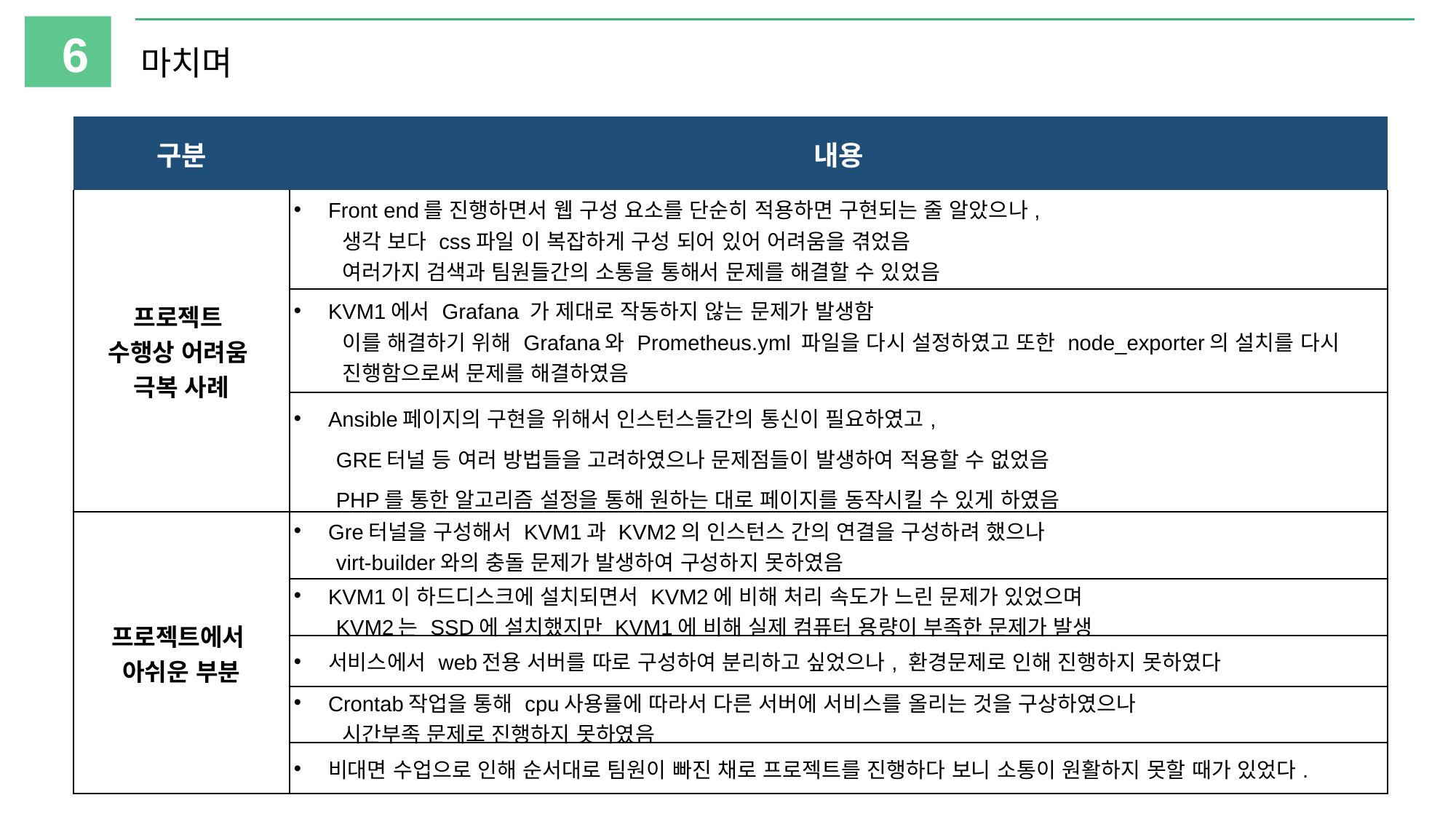

6
마치며
| 구분 | 내용 |
| --- | --- |
| 프로젝트 수행상 어려움 극복 사례 | Front end를 진행하면서 웹 구성 요소를 단순히 적용하면 구현되는 줄 알았으나, 생각 보다 css파일 이 복잡하게 구성 되어 있어 어려움을 겪었음 여러가지 검색과 팀원들간의 소통을 통해서 문제를 해결할 수 있었음 |
|  | KVM1에서 Grafana 가 제대로 작동하지 않는 문제가 발생함 이를 해결하기 위해 Grafana와 Prometheus.yml 파일을 다시 설정하였고 또한 node\_exporter의 설치를 다시 진행함으로써 문제를 해결하였음 |
|  | Ansible페이지의 구현을 위해서 인스턴스들간의 통신이 필요하였고, GRE터널 등 여러 방법들을 고려하였으나 문제점들이 발생하여 적용할 수 없었음 PHP를 통한 알고리즘 설정을 통해 원하는 대로 페이지를 동작시킬 수 있게 하였음 |
| 프로젝트에서 아쉬운 부분 | Gre터널을 구성해서 KVM1과 KVM2의 인스턴스 간의 연결을 구성하려 했으나 virt-builder와의 충돌 문제가 발생하여 구성하지 못하였음 |
|  | KVM1이 하드디스크에 설치되면서 KVM2에 비해 처리 속도가 느린 문제가 있었으며 KVM2는 SSD에 설치했지만 KVM1에 비해 실제 컴퓨터 용량이 부족한 문제가 발생 |
|  | 서비스에서 web전용 서버를 따로 구성하여 분리하고 싶었으나, 환경문제로 인해 진행하지 못하였다 |
|  | Crontab작업을 통해 cpu사용률에 따라서 다른 서버에 서비스를 올리는 것을 구상하였으나 시간부족 문제로 진행하지 못하였음 |
|  | 비대면 수업으로 인해 순서대로 팀원이 빠진 채로 프로젝트를 진행하다 보니 소통이 원활하지 못할 때가 있었다. |